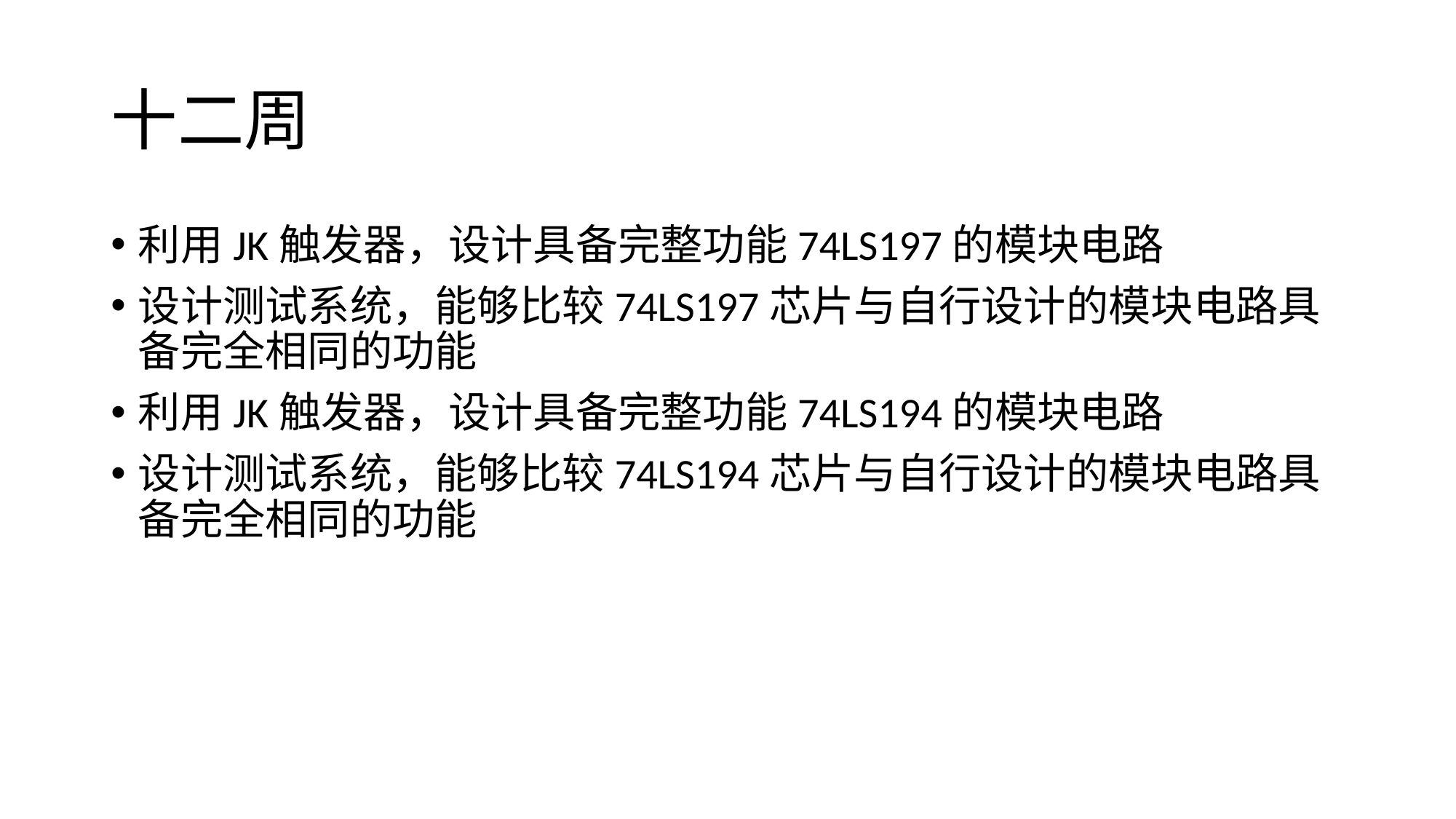

# 十二周
利用JK触发器，设计具备完整功能74LS197的模块电路
设计测试系统，能够比较74LS197芯片与自行设计的模块电路具备完全相同的功能
利用JK触发器，设计具备完整功能74LS194的模块电路
设计测试系统，能够比较74LS194芯片与自行设计的模块电路具备完全相同的功能